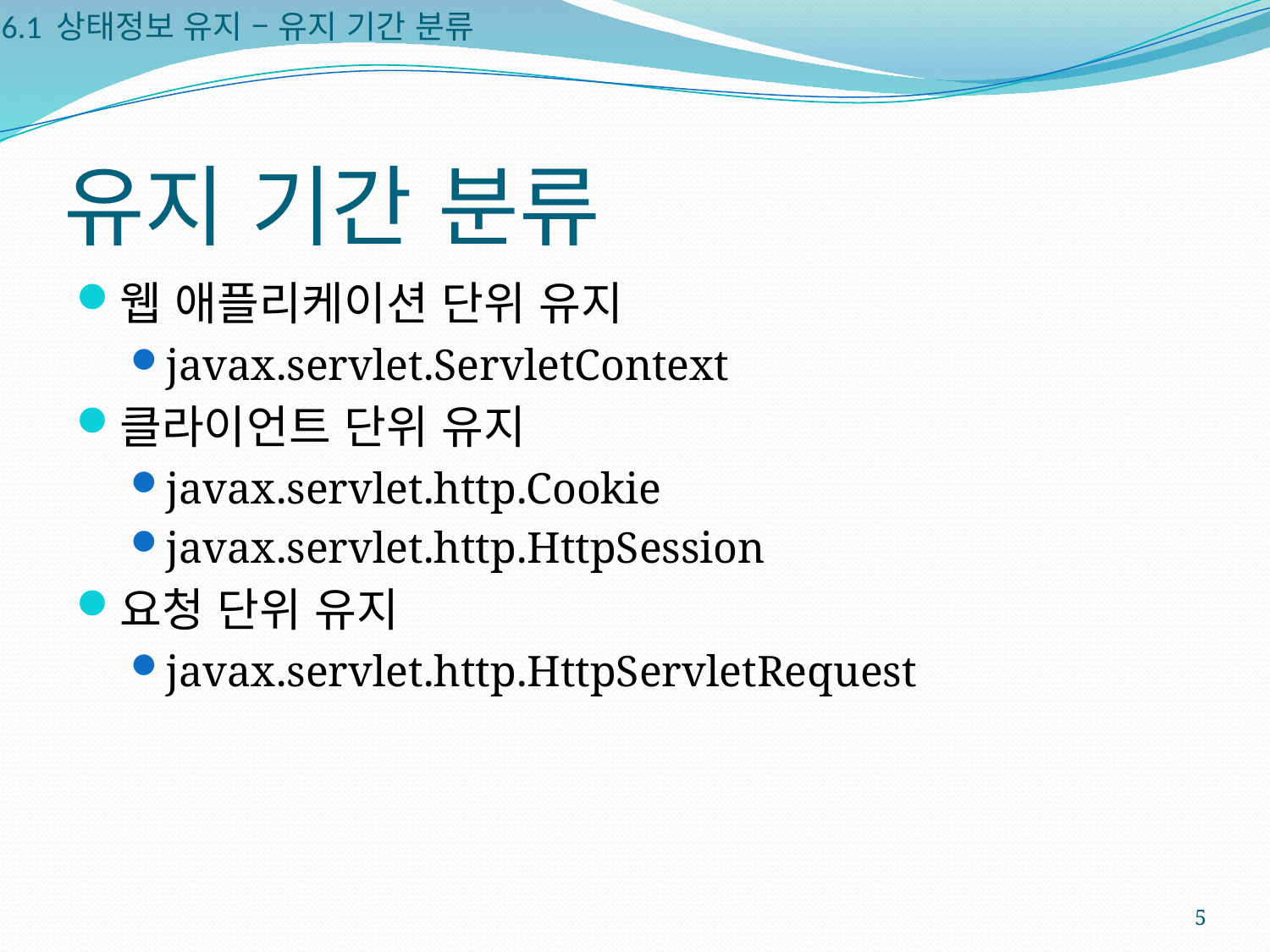

6.1 상태정보 유지 – 유지 기간 분류
# 유지 기간 분류
웹 애플리케이션 단위 유지
javax.servlet.ServletContext
클라이언트 단위 유지
javax.servlet.http.Cookie
javax.servlet.http.HttpSession
요청 단위 유지
javax.servlet.http.HttpServletRequest
5